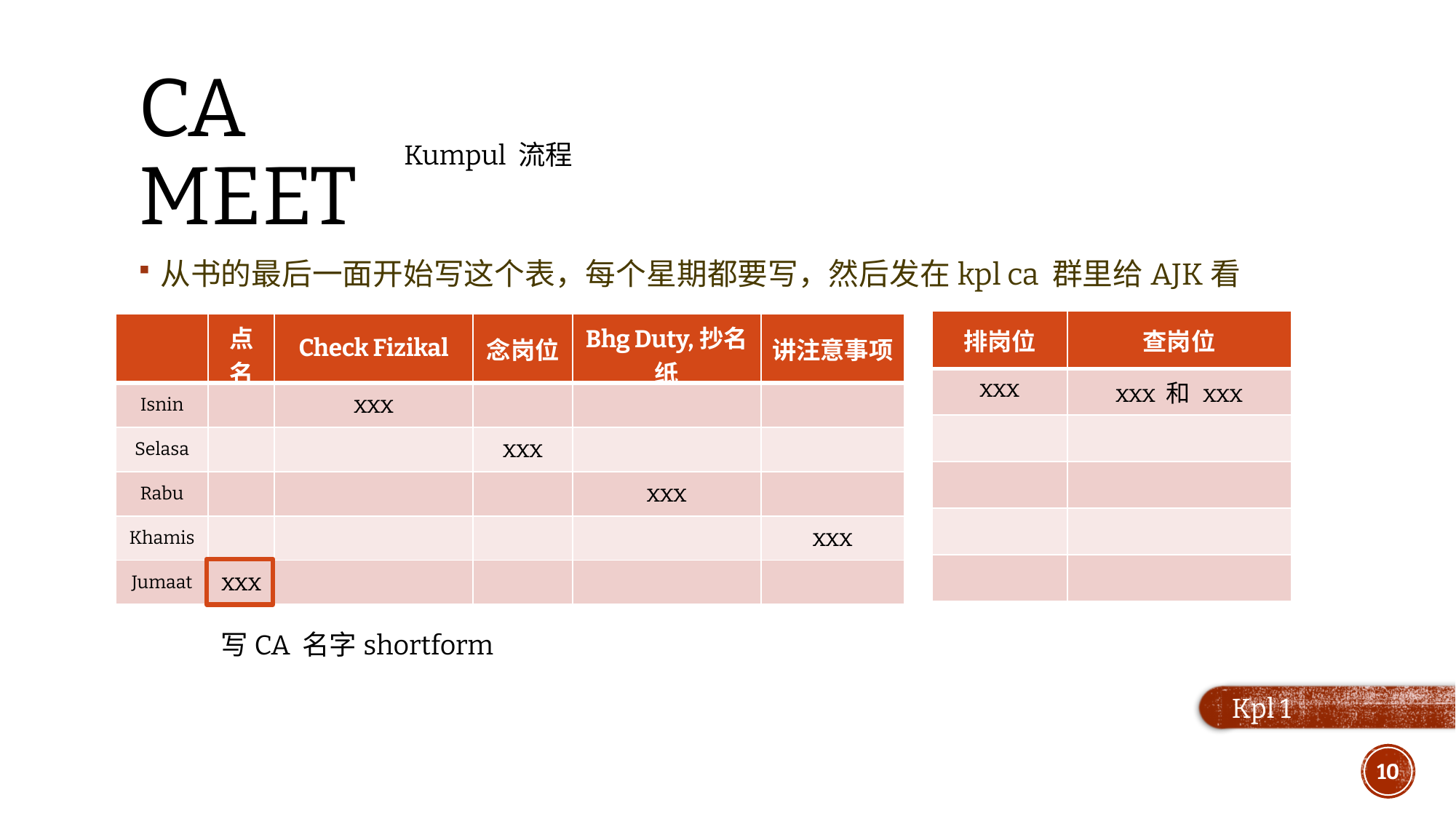

# Ca meet
Kumpul 流程
从书的最后一面开始写这个表，每个星期都要写，然后发在kpl ca 群里给AJK看
| 排岗位 | 查岗位 |
| --- | --- |
| xxx | xxx 和 xxx |
|  |  |
|  |  |
|  |  |
|  |  |
|  | 点名 | Check Fizikal | 念岗位 | Bhg Duty,抄名纸 | 讲注意事项 |
| --- | --- | --- | --- | --- | --- |
| Isnin |  | xxx |  |  |  |
| Selasa |  |  | xxx |  |  |
| Rabu |  |  |  | xxx |  |
| Khamis |  |  |  |  | xxx |
| Jumaat | xxx |  |  |  |  |

写CA 名字shortform

Kpl 1
10